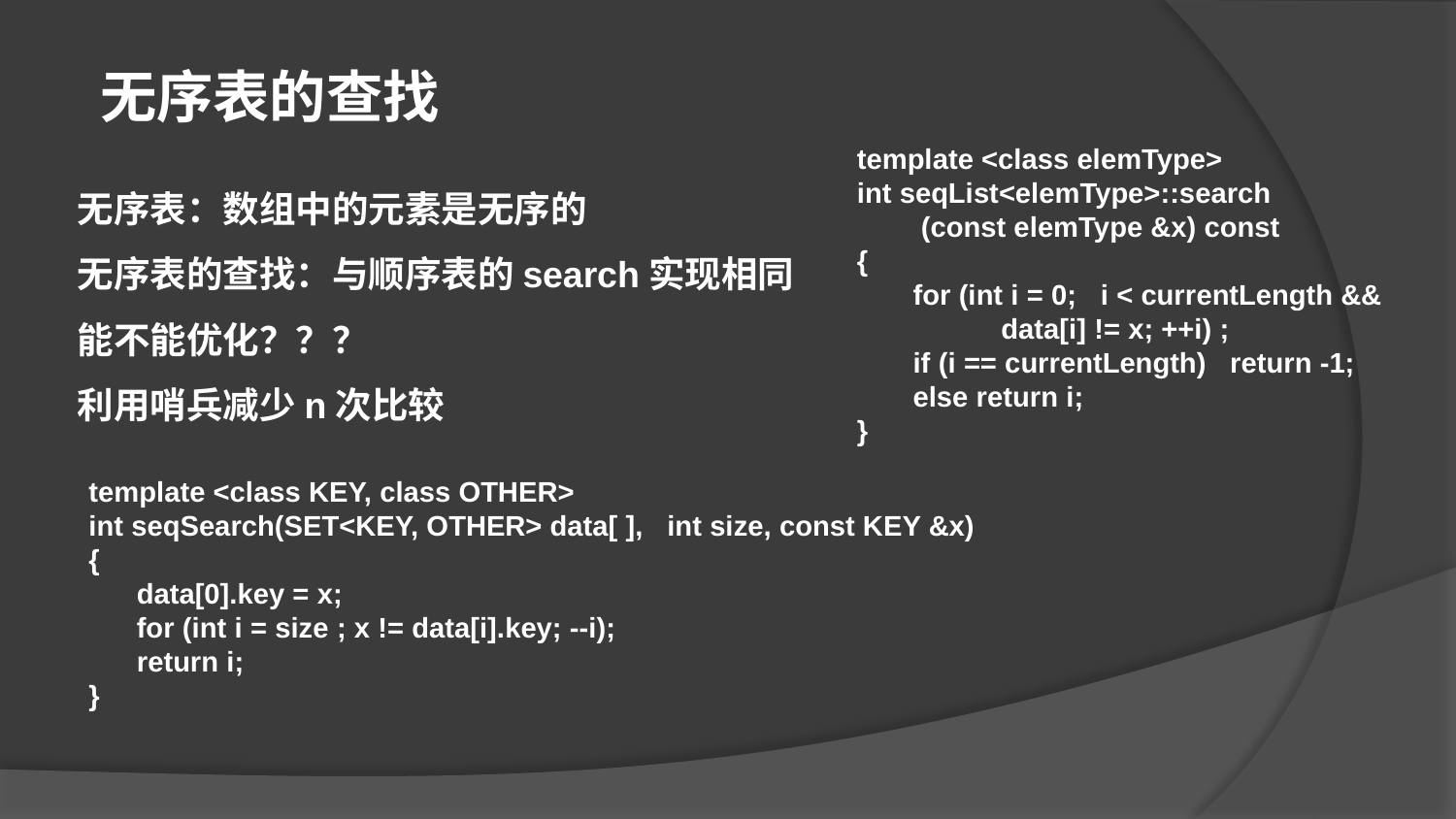

无序表的查找
template <class elemType>
int seqList<elemType>::search
        (const elemType &x) const
{
       for (int i = 0;   i < currentLength &&
                  data[i] != x; ++i) ;
       if (i == currentLength)   return -1;
       else return i;
}
无序表：数组中的元素是无序的
无序表的查找：与顺序表的search实现相同
能不能优化？？？
利用哨兵减少n次比较
template <class KEY, class OTHER>
int seqSearch(SET<KEY, OTHER> data[ ],   int size, const KEY &x)
{
      data[0].key = x;
      for (int i = size ; x != data[i].key; --i);
      return i;
}